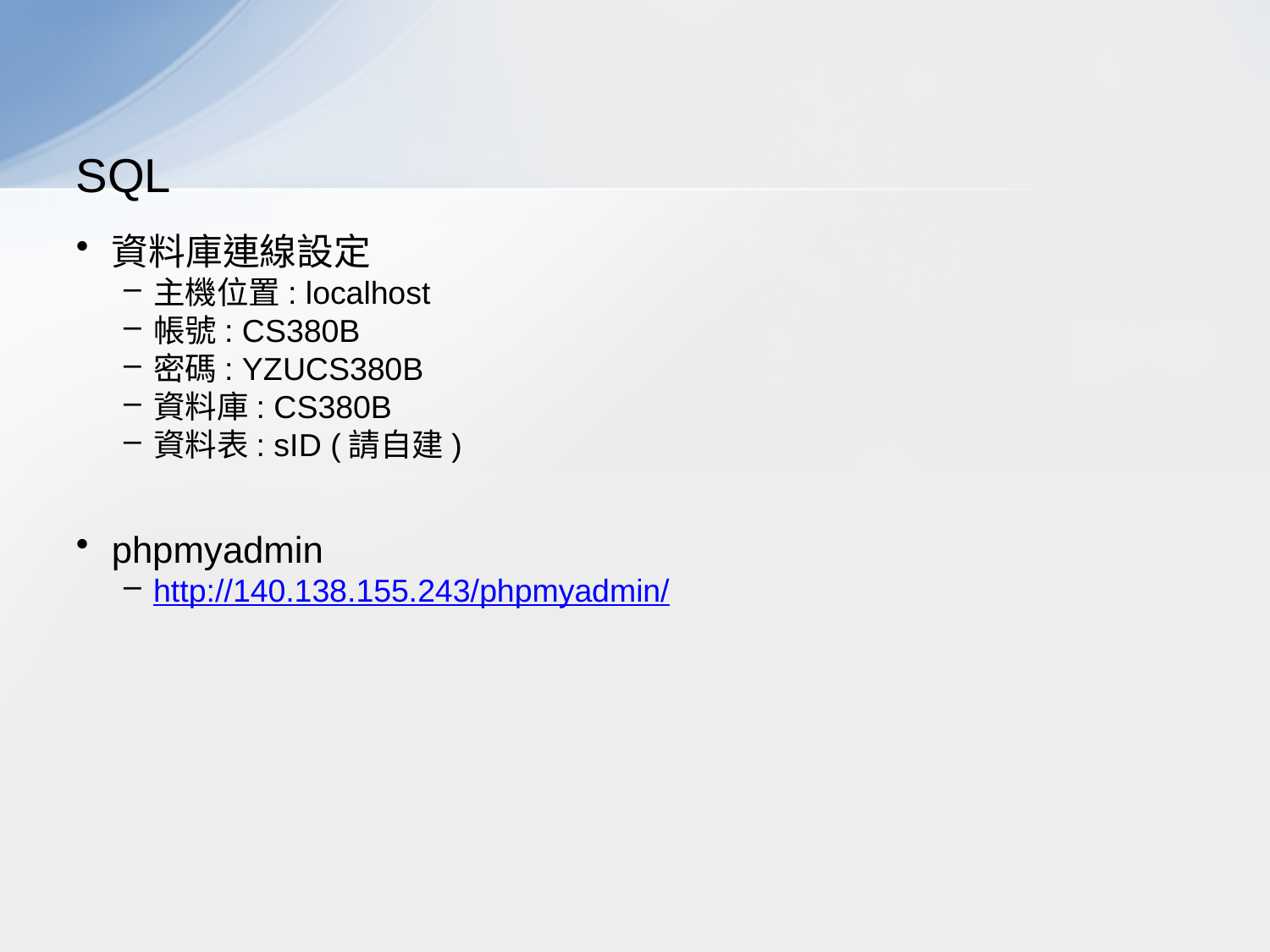

# SQL
資料庫連線設定
主機位置: localhost
帳號: CS380B
密碼: YZUCS380B
資料庫: CS380B
資料表: sID (請自建)

phpmyadmin
http://140.138.155.243/phpmyadmin/